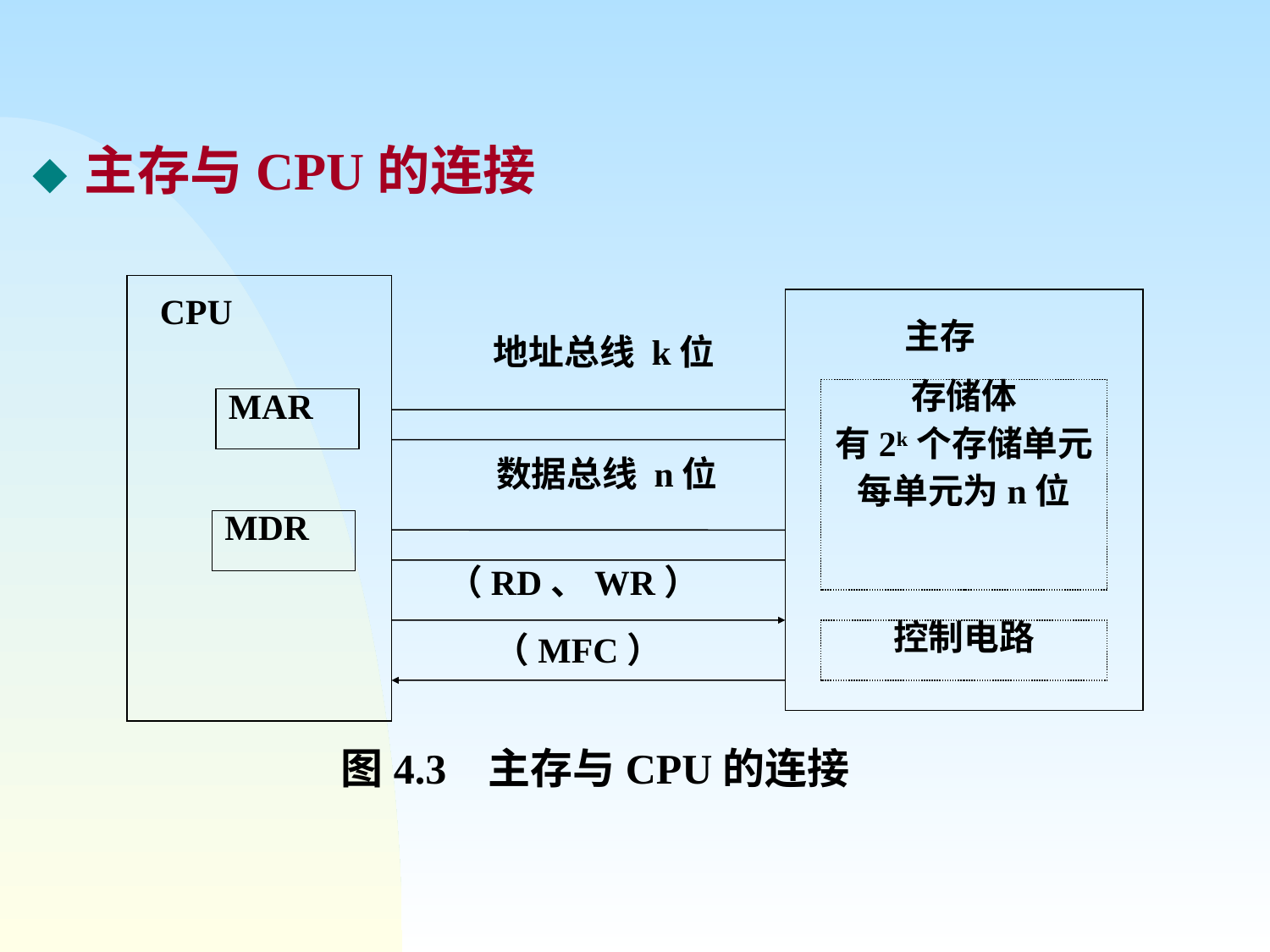

◆ 主存与CPU的连接

CPU
主存
地址总线 k位
存储体
有2k个存储单元
每单元为n位
MAR

数据总线 n位
MDR

（RD、WR）

控制电路
（MFC）

图4.3   主存与CPU的连接
68